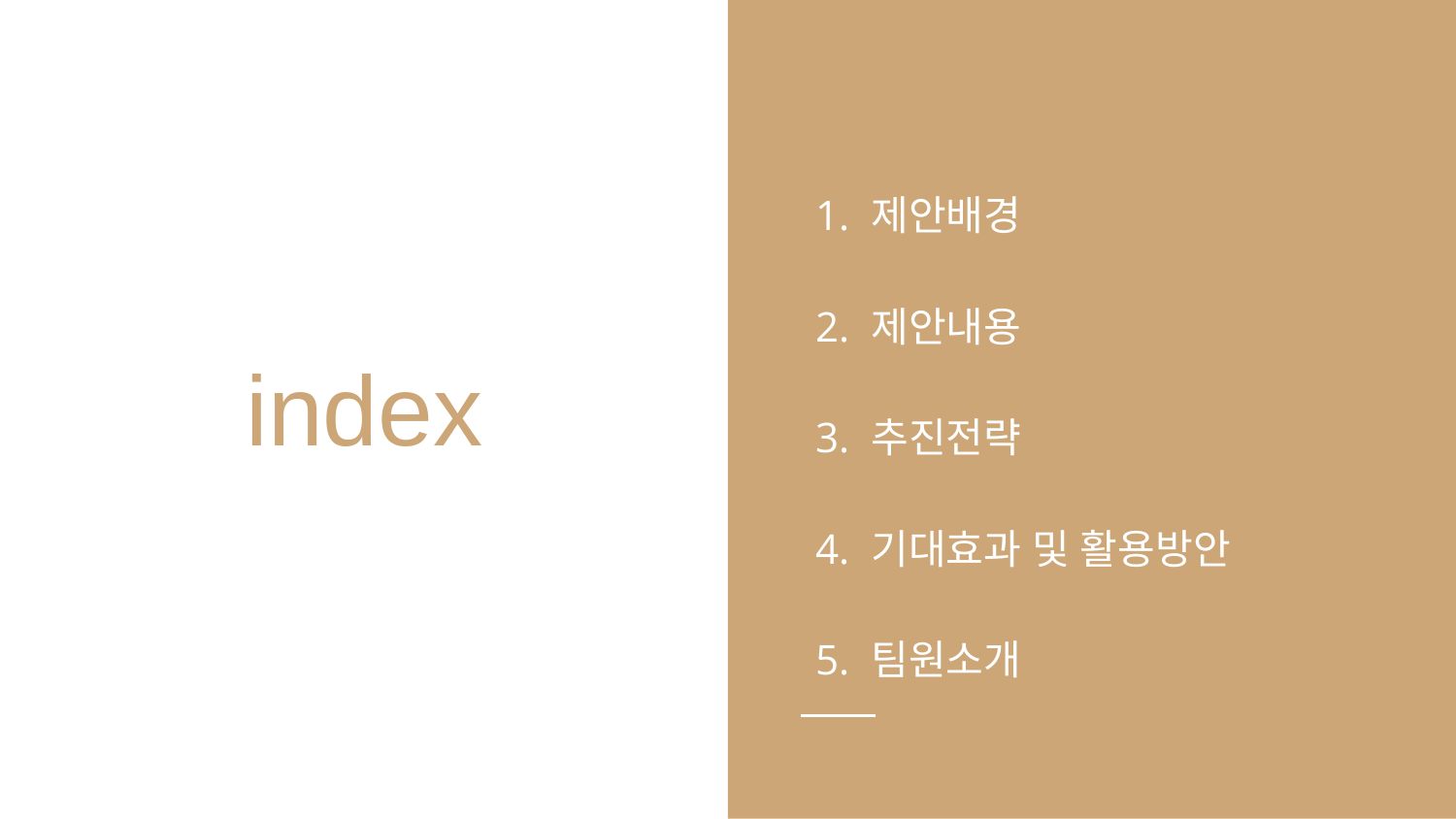

제안배경
제안내용
추진전략
기대효과 및 활용방안
팀원소개
# index